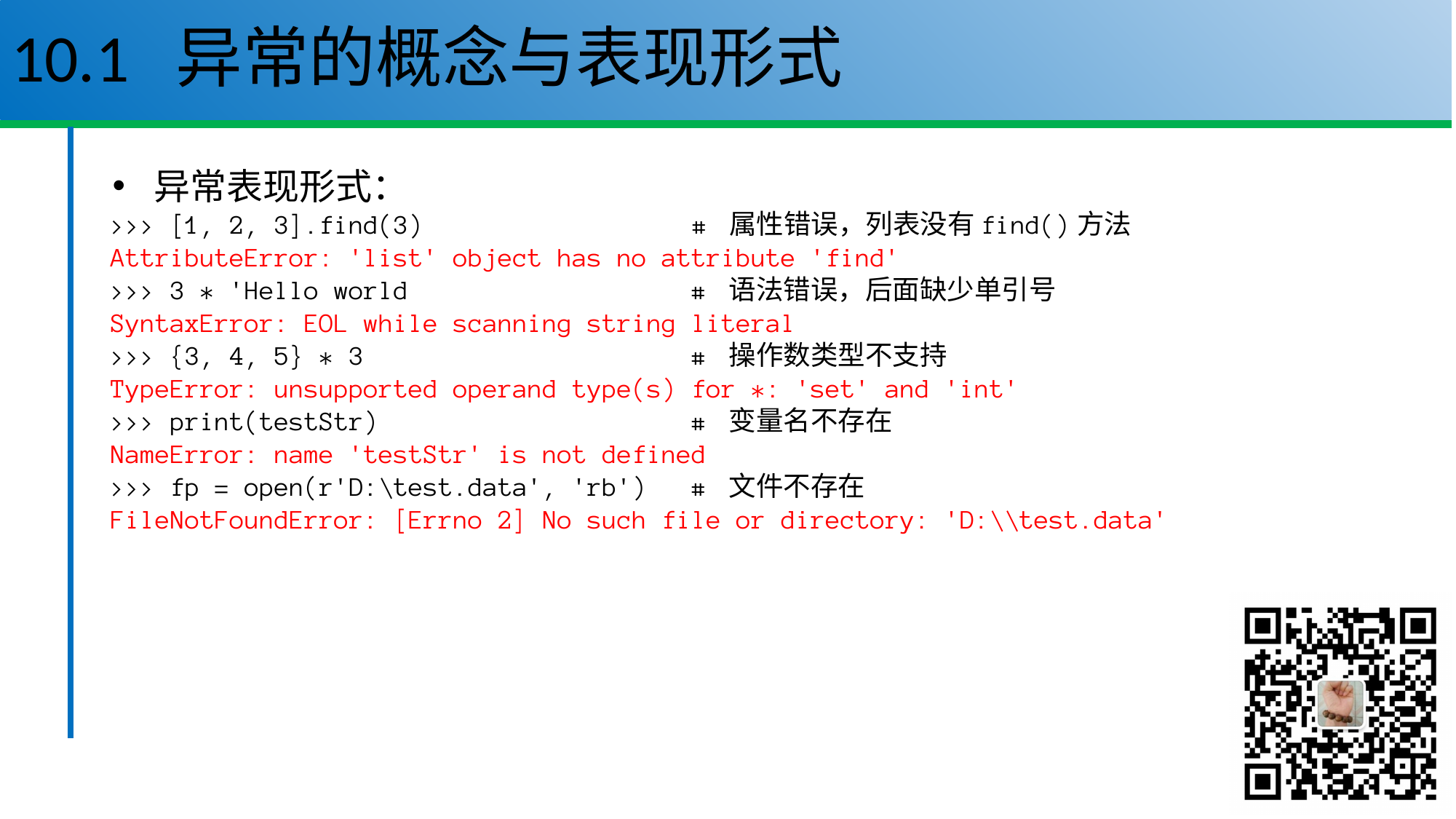

# 10.1  异常的概念与表现形式
异常表现形式：
>>> [1, 2, 3].find(3)                  # 属性错误，列表没有find()方法
AttributeError: 'list' object has no attribute 'find'
>>> 3 * 'Hello world                   # 语法错误，后面缺少单引号
SyntaxError: EOL while scanning string literal
>>> {3, 4, 5} * 3                      # 操作数类型不支持
TypeError: unsupported operand type(s) for *: 'set' and 'int'
>>> print(testStr)                     # 变量名不存在
NameError: name 'testStr' is not defined
>>> fp = open(r'D:\test.data', 'rb')   # 文件不存在
FileNotFoundError: [Errno 2] No such file or directory: 'D:\\test.data'